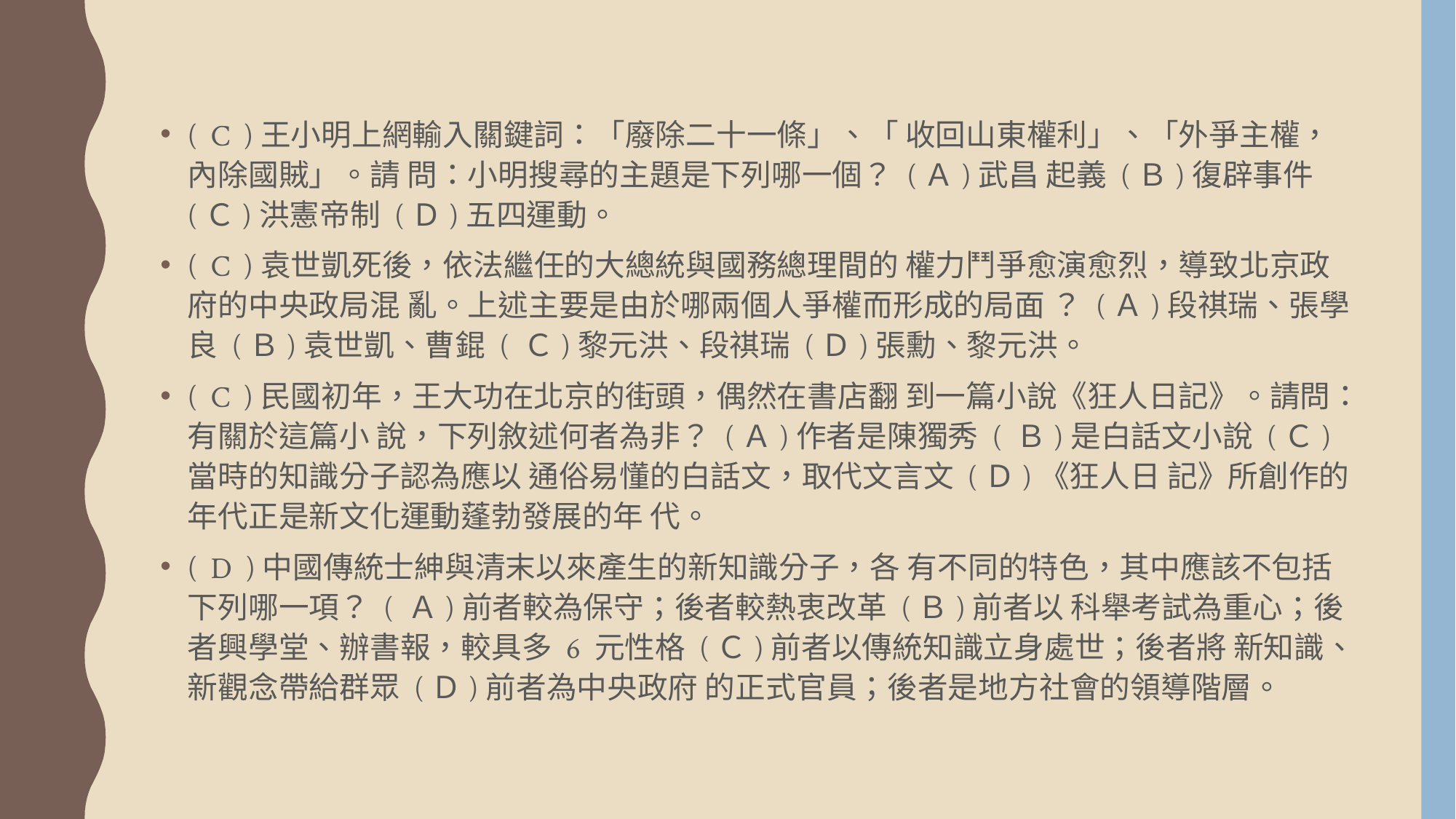

(  C  )王小明上網輸入關鍵詞：「廢除二十一條」、「 收回山東權利」、「外爭主權，內除國賊」。請 問：小明搜尋的主題是下列哪一個？ (Ａ)武昌 起義 (Ｂ)復辟事件 (Ｃ)洪憲帝制 (Ｄ)五四運動。
(  C  )袁世凱死後，依法繼任的大總統與國務總理間的 權力鬥爭愈演愈烈，導致北京政府的中央政局混 亂。上述主要是由於哪兩個人爭權而形成的局面 ？ (Ａ)段祺瑞、張學良 (Ｂ)袁世凱、曹錕 ( Ｃ)黎元洪、段祺瑞 (Ｄ)張勳、黎元洪。
(  C  )民國初年，王大功在北京的街頭，偶然在書店翻 到一篇小說《狂人日記》。請問：有關於這篇小 說，下列敘述何者為非？ (Ａ)作者是陳獨秀 ( Ｂ)是白話文小說 (Ｃ)當時的知識分子認為應以 通俗易懂的白話文，取代文言文 (Ｄ)《狂人日 記》所創作的年代正是新文化運動蓬勃發展的年 代。
(  D  )中國傳統士紳與清末以來產生的新知識分子，各 有不同的特色，其中應該不包括下列哪一項？ ( Ａ)前者較為保守；後者較熱衷改革 (Ｂ)前者以 科舉考試為重心；後者興學堂、辦書報，較具多 6 元性格 (Ｃ)前者以傳統知識立身處世；後者將 新知識、新觀念帶給群眾 (Ｄ)前者為中央政府 的正式官員；後者是地方社會的領導階層。